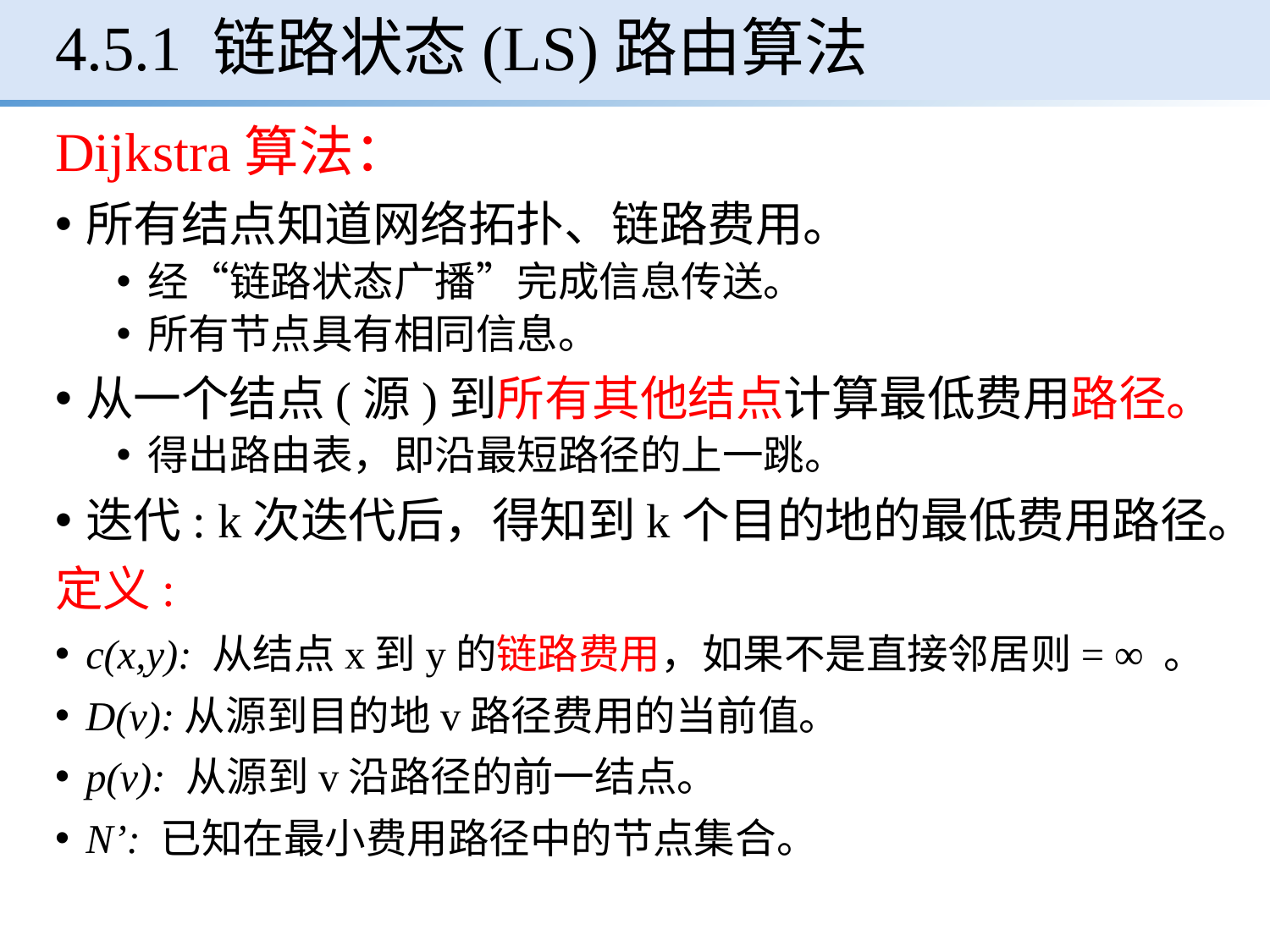

# 4.5.1 链路状态(LS)路由算法
Dijkstra算法：
所有结点知道网络拓扑、链路费用。
经“链路状态广播”完成信息传送。
所有节点具有相同信息。
从一个结点(源)到所有其他结点计算最低费用路径。
得出路由表，即沿最短路径的上一跳。
迭代: k次迭代后，得知到k个目的地的最低费用路径。
定义:
c(x,y): 从结点x到y的链路费用，如果不是直接邻居则= ∞ 。
D(v):从源到目的地v路径费用的当前值。
p(v): 从源到v沿路径的前一结点。
N’: 已知在最小费用路径中的节点集合。